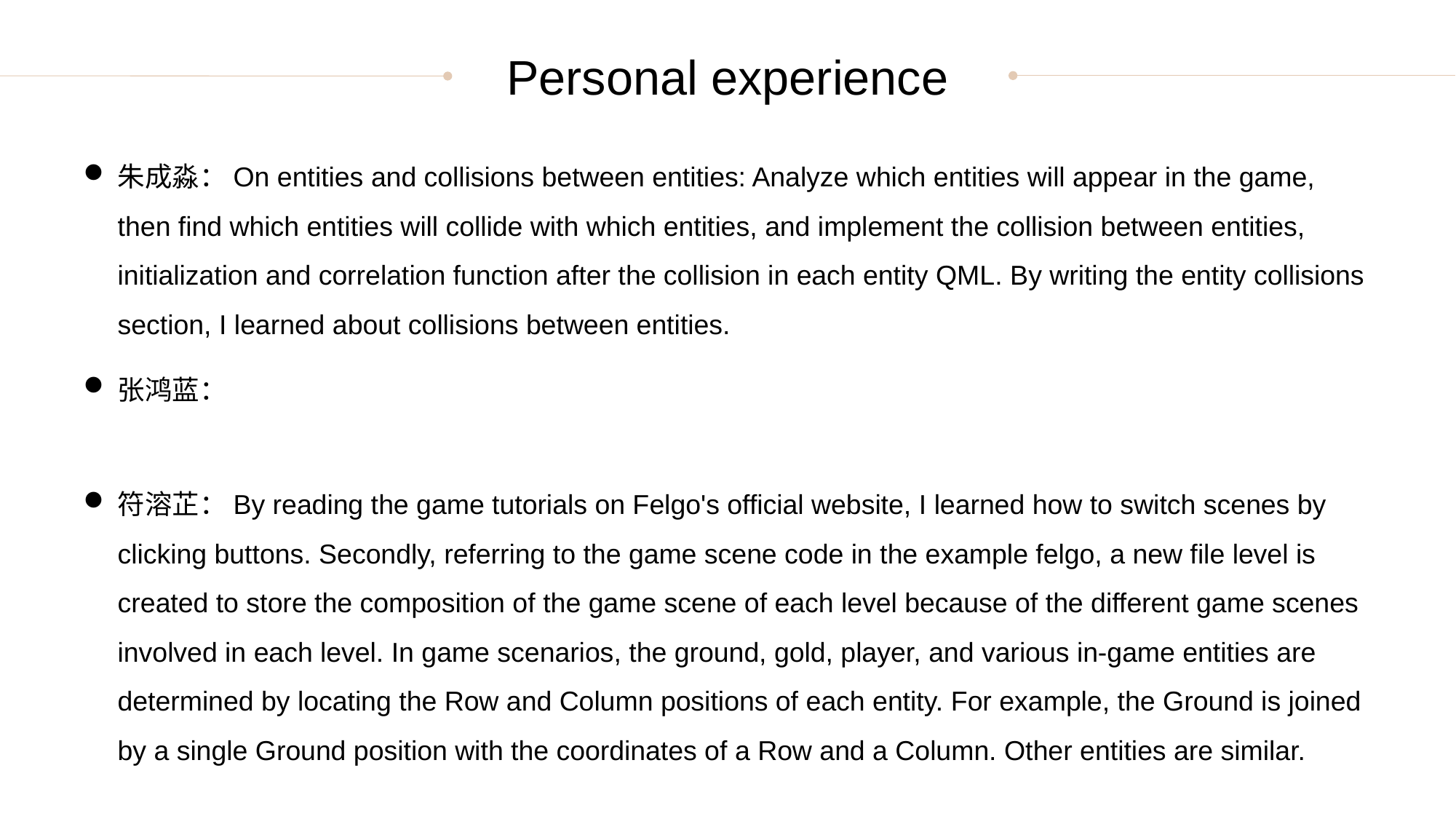

Personal experience
朱成淼：On entities and collisions between entities: Analyze which entities will appear in the game, then find which entities will collide with which entities, and implement the collision between entities, initialization and correlation function after the collision in each entity QML. By writing the entity collisions section, I learned about collisions between entities.

张鸿蓝：

符溶芷：By reading the game tutorials on Felgo's official website, I learned how to switch scenes by clicking buttons. Secondly, referring to the game scene code in the example felgo, a new file level is created to store the composition of the game scene of each level because of the different game scenes involved in each level. In game scenarios, the ground, gold, player, and various in-game entities are determined by locating the Row and Column positions of each entity. For example, the Ground is joined by a single Ground position with the coordinates of a Row and a Column. Other entities are similar.